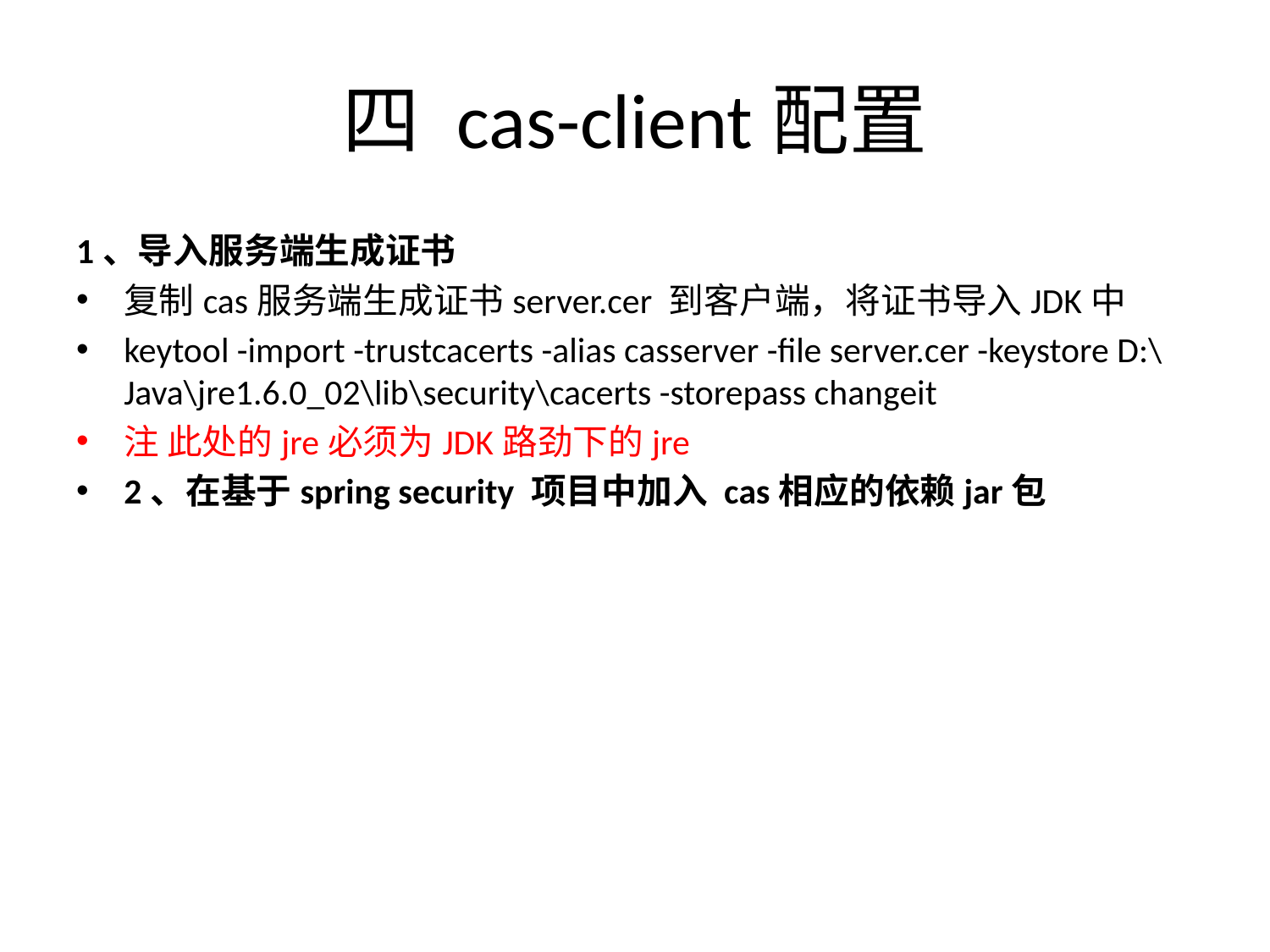

# 四 cas-client配置
1、导入服务端生成证书
复制cas服务端生成证书server.cer 到客户端，将证书导入JDK中
keytool -import -trustcacerts -alias casserver -file server.cer -keystore D:\Java\jre1.6.0_02\lib\security\cacerts -storepass changeit
注 此处的jre必须为JDK路劲下的jre
2、在基于spring security 项目中加入 cas相应的依赖jar包